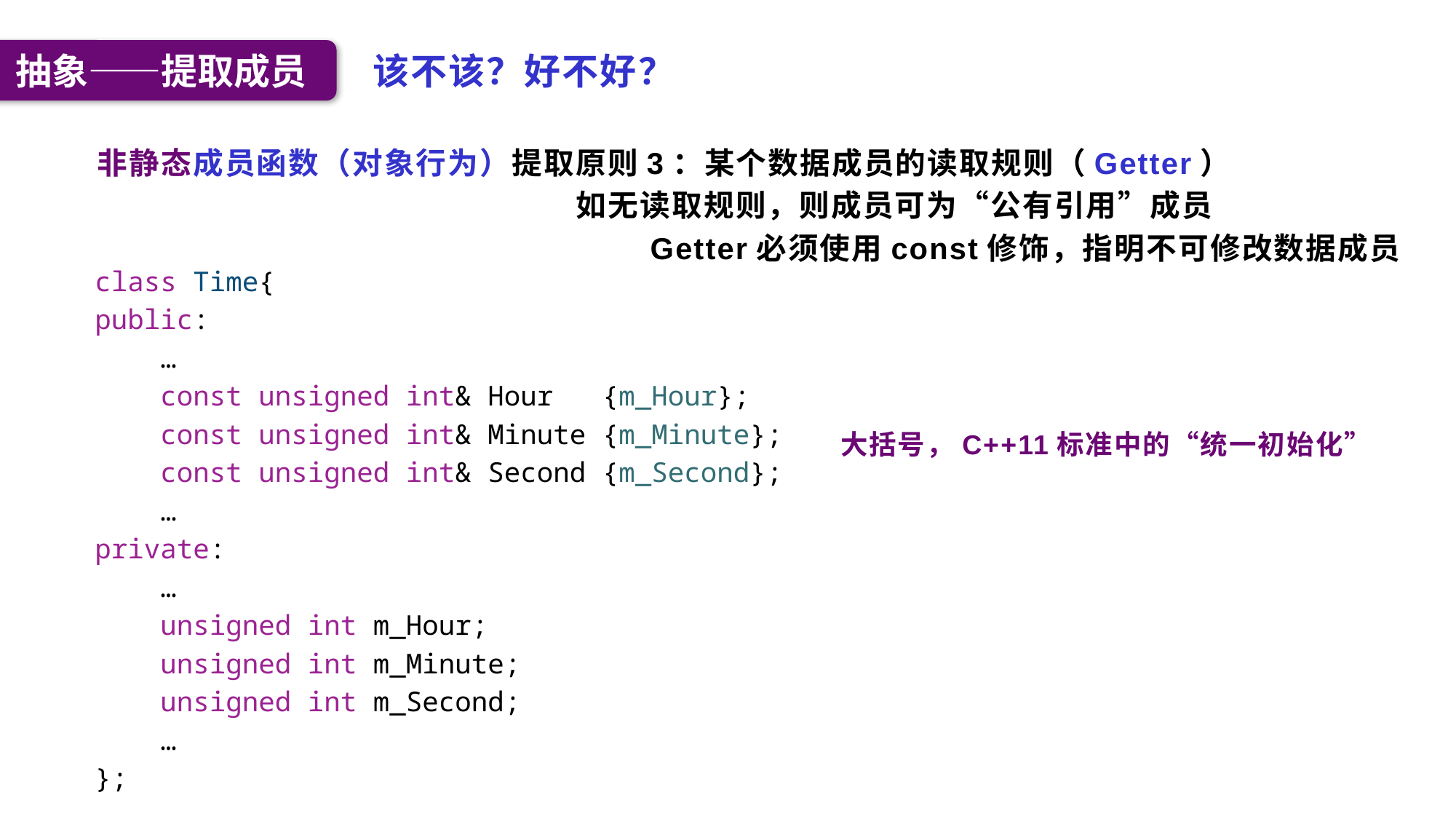

抽象——提取成员
该不该？好不好？
非静态成员函数（对象行为）提取原则3：某个数据成员的读取规则（Getter）
                                                        如无读取规则，则成员可为“公有引用”成员
                                                        Getter必须使用const修饰，指明不可修改数据成员
class Time{
public:
    …
    const unsigned int& Hour   {m_Hour};
    const unsigned int& Minute {m_Minute};
    const unsigned int& Second {m_Second};
    …
private:
    …
    unsigned int m_Hour;
    unsigned int m_Minute;
    unsigned int m_Second;
    …
};
大括号，C++11标准中的“统一初始化”
24